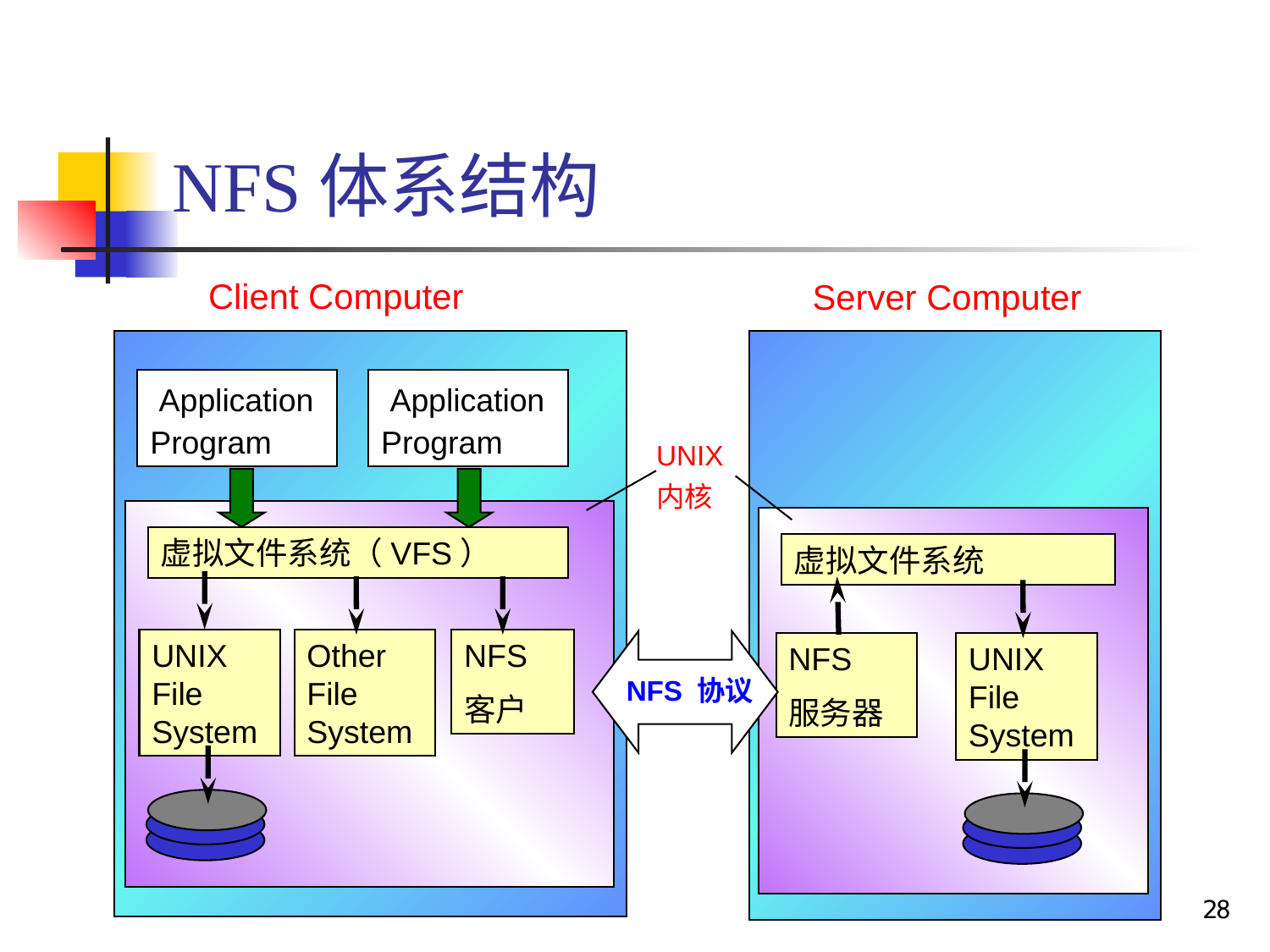

NFS体系结构
Client Computer
Server Computer

 Application Program
 Application Program
UNIX
内核

虚拟文件系统（VFS）
虚拟文件系统

UNIX File System
Other File System
NFS
客户

NFS
服务器
UNIX File System

NFS 协议

28